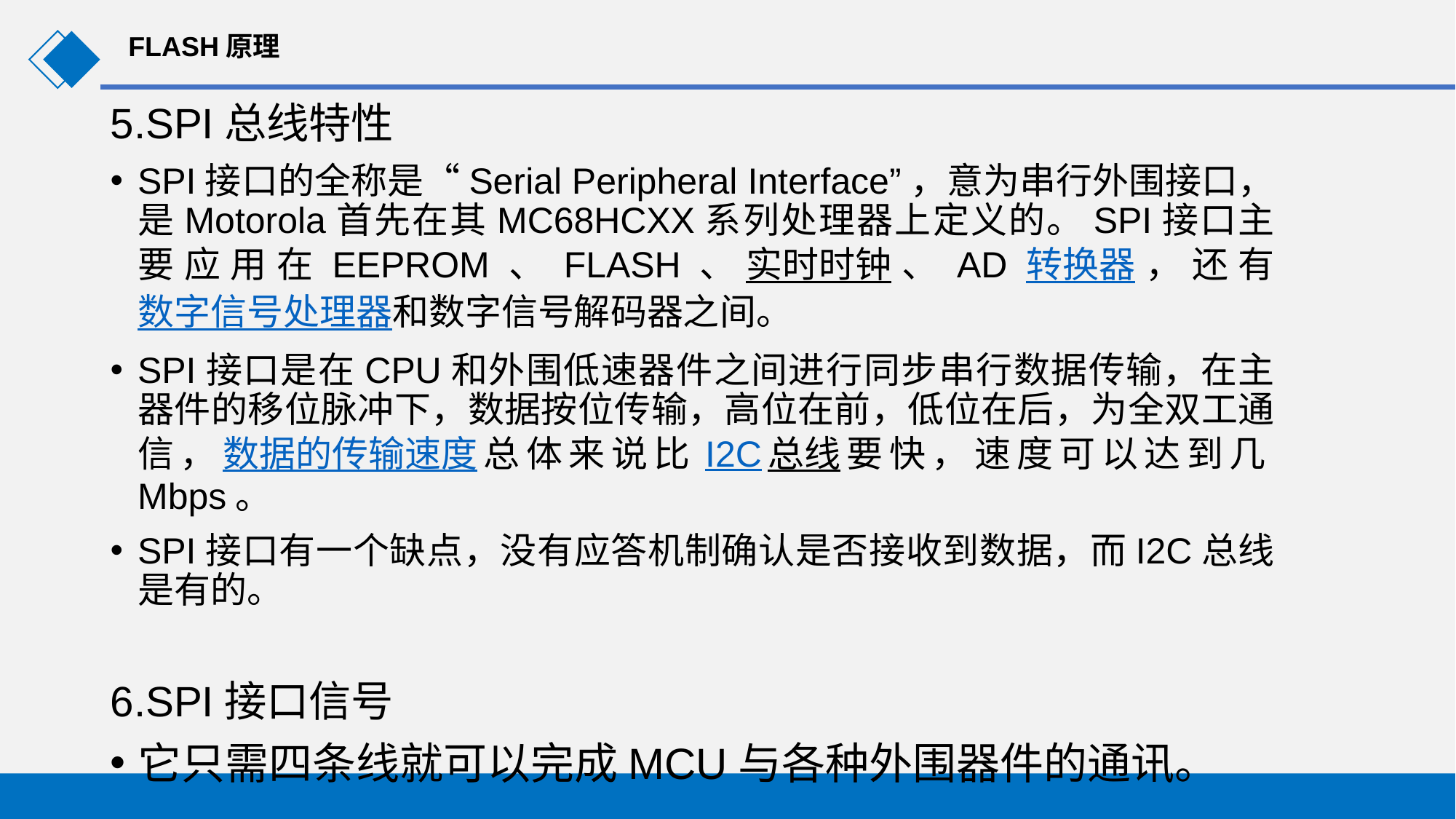

FLASH原理
5.SPI总线特性
SPI接口的全称是“Serial Peripheral Interface”，意为串行外围接口，是Motorola首先在其MC68HCXX系列处理器上定义的。SPI接口主要应用在EEPROM、FLASH、实时时钟、AD转换器，还有数字信号处理器和数字信号解码器之间。
SPI接口是在CPU和外围低速器件之间进行同步串行数据传输，在主器件的移位脉冲下，数据按位传输，高位在前，低位在后，为全双工通信，数据的传输速度总体来说比I2C总线要快，速度可以达到几Mbps。
SPI接口有一个缺点，没有应答机制确认是否接收到数据，而I2C总线是有的。

6.SPI接口信号
它只需四条线就可以完成MCU与各种外围器件的通讯。